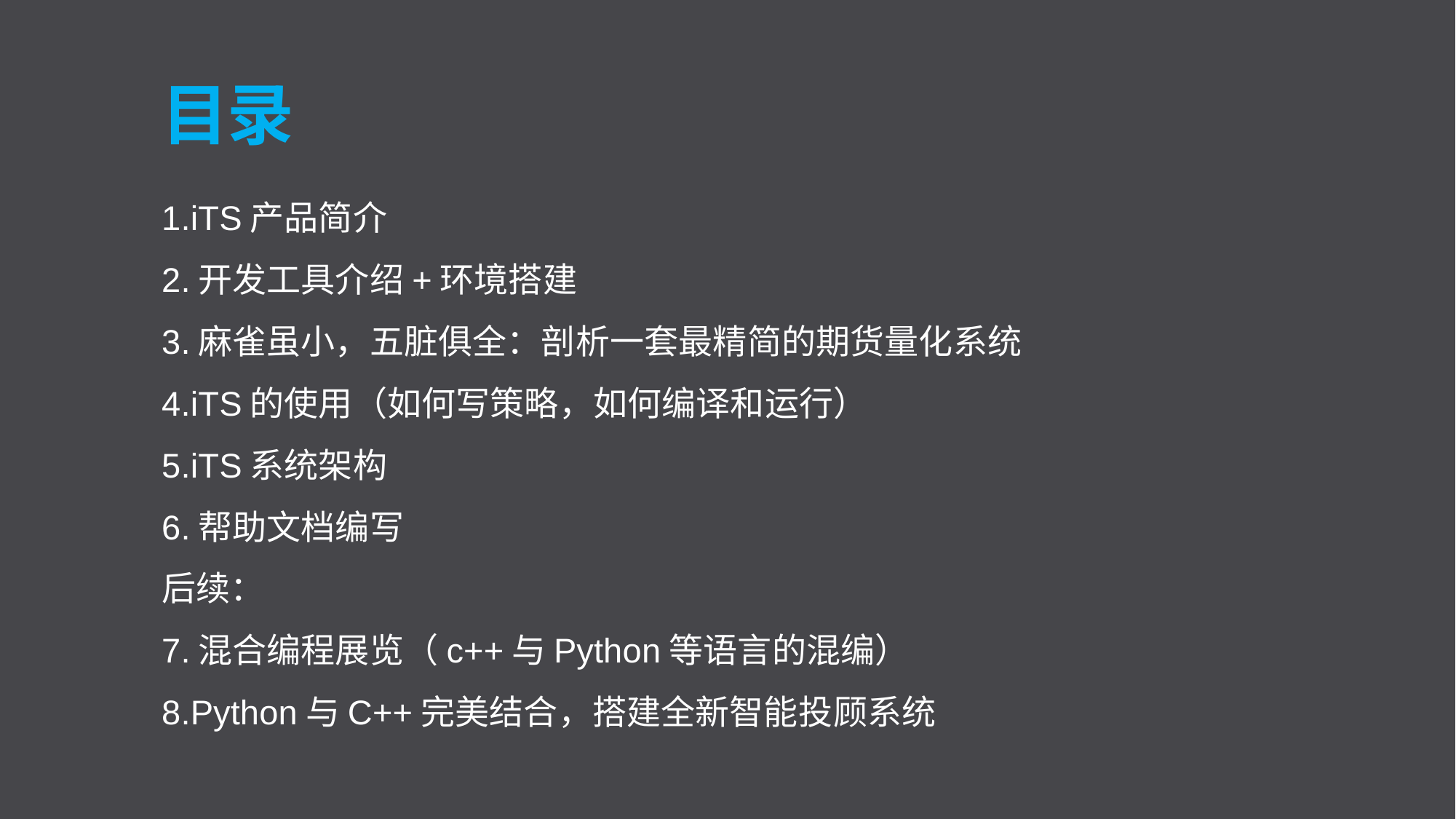

# 目录
1.iTS产品简介
2.开发工具介绍+环境搭建
3.麻雀虽小，五脏俱全：剖析一套最精简的期货量化系统
4.iTS的使用（如何写策略，如何编译和运行）
5.iTS系统架构
6.帮助文档编写
后续：
7.混合编程展览（c++与Python等语言的混编）
8.Python与C++完美结合，搭建全新智能投顾系统